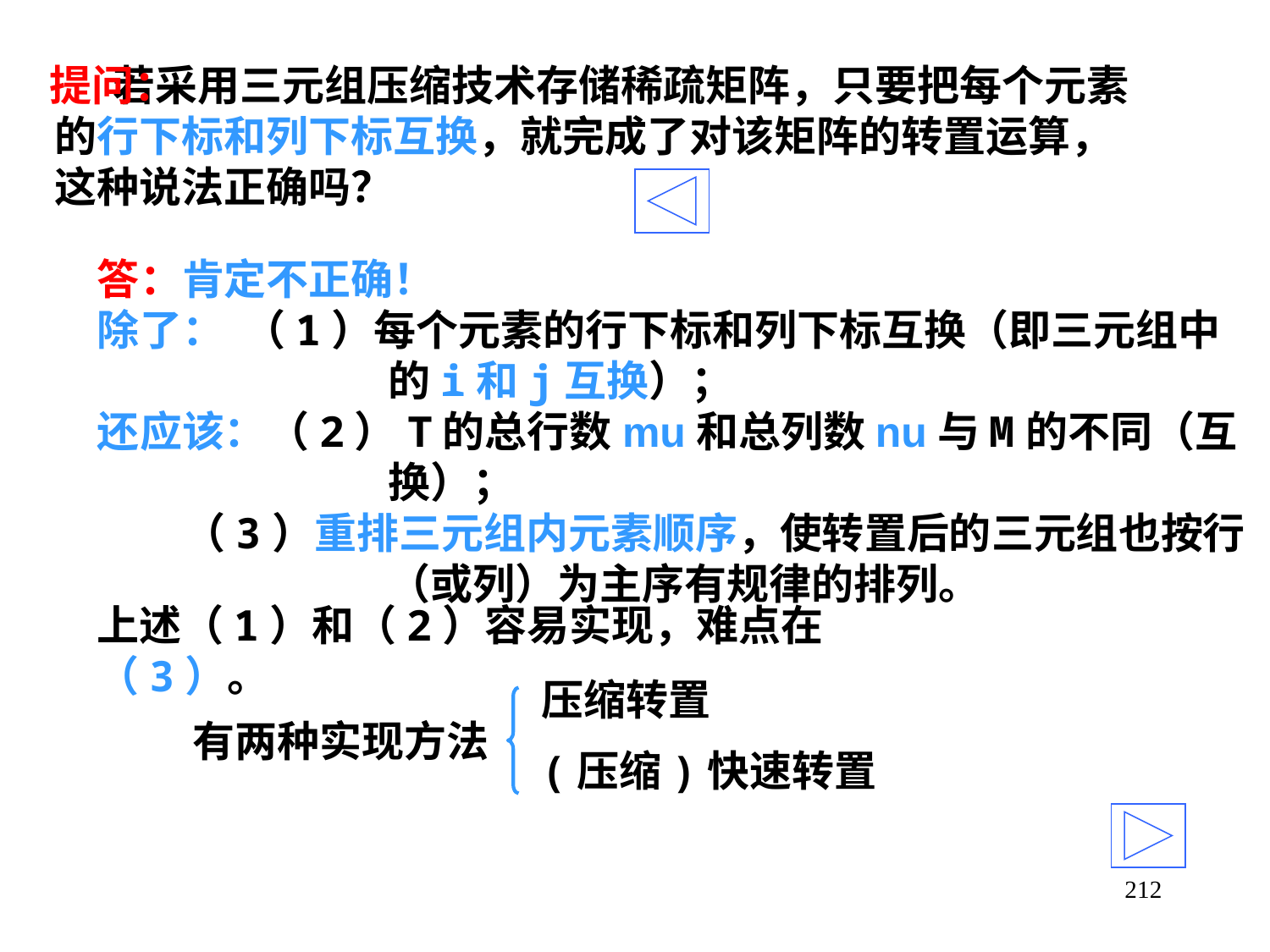

提问：
     若采用三元组压缩技术存储稀疏矩阵，只要把每个元素的行下标和列下标互换，就完成了对该矩阵的转置运算，这种说法正确吗？

答：肯定不正确！
除了：  （1）每个元素的行下标和列下标互换（即三元组中的i和j互换）；
还应该：（2）T的总行数mu和总列数nu与M的不同（互换）；
        （3）重排三元组内元素顺序，使转置后的三元组也按行（或列）为主序有规律的排列。
上述（1）和（2）容易实现，难点在（3）。
压缩转置
(压缩)快速转置

有两种实现方法

212